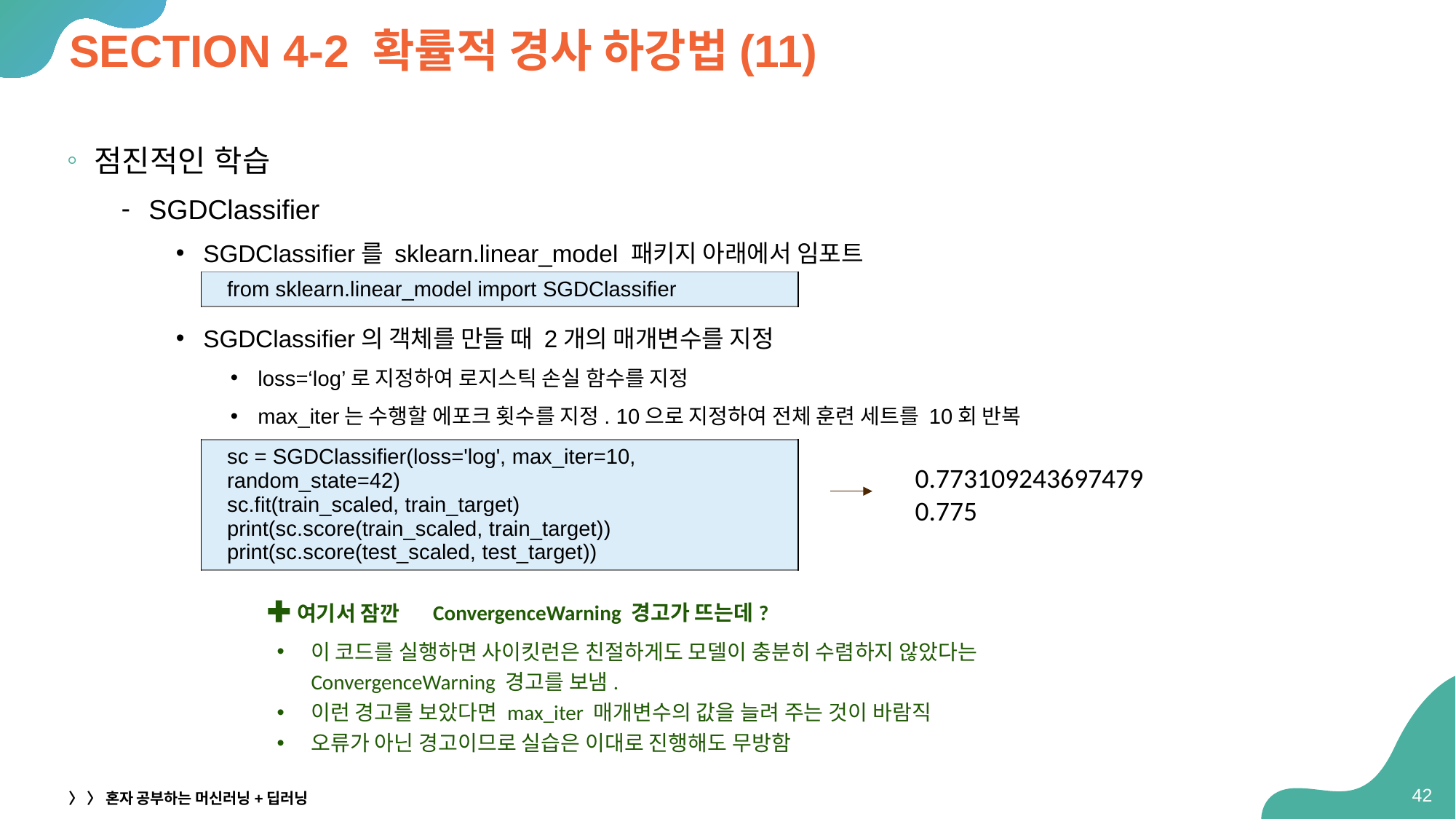

# SECTION 4-2 확률적 경사 하강법(11)
점진적인 학습
SGDClassifier
SGDClassifier를 sklearn.linear_model 패키지 아래에서 임포트

SGDClassifier의 객체를 만들 때 2개의 매개변수를 지정
loss=‘log’로 지정하여 로지스틱 손실 함수를 지정
max_iter는 수행할 에포크 횟수를 지정. 10으로 지정하여 전체 훈련 세트를 10회 반복
| from sklearn.linear\_model import SGDClassifier |
| --- |
| sc = SGDClassifier(loss='log', max\_iter=10, random\_state=42) sc.fit(train\_scaled, train\_target) print(sc.score(train\_scaled, train\_target)) print(sc.score(test\_scaled, test\_target)) |
| --- |
0.773109243697479
0.775
                                 ConvergenceWarning 경고가 뜨는데?

이 코드를 실행하면 사이킷런은 친절하게도 모델이 충분히 수렴하지 않았다는
ConvergenceWarning 경고를 보냄.
이런 경고를 보았다면 max_iter 매개변수의 값을 늘려 주는 것이 바람직
오류가 아닌 경고이므로 실습은 이대로 진행해도 무방함
여기서 잠깐

42
〉 〉 혼자 공부하는 머신러닝+딥러닝